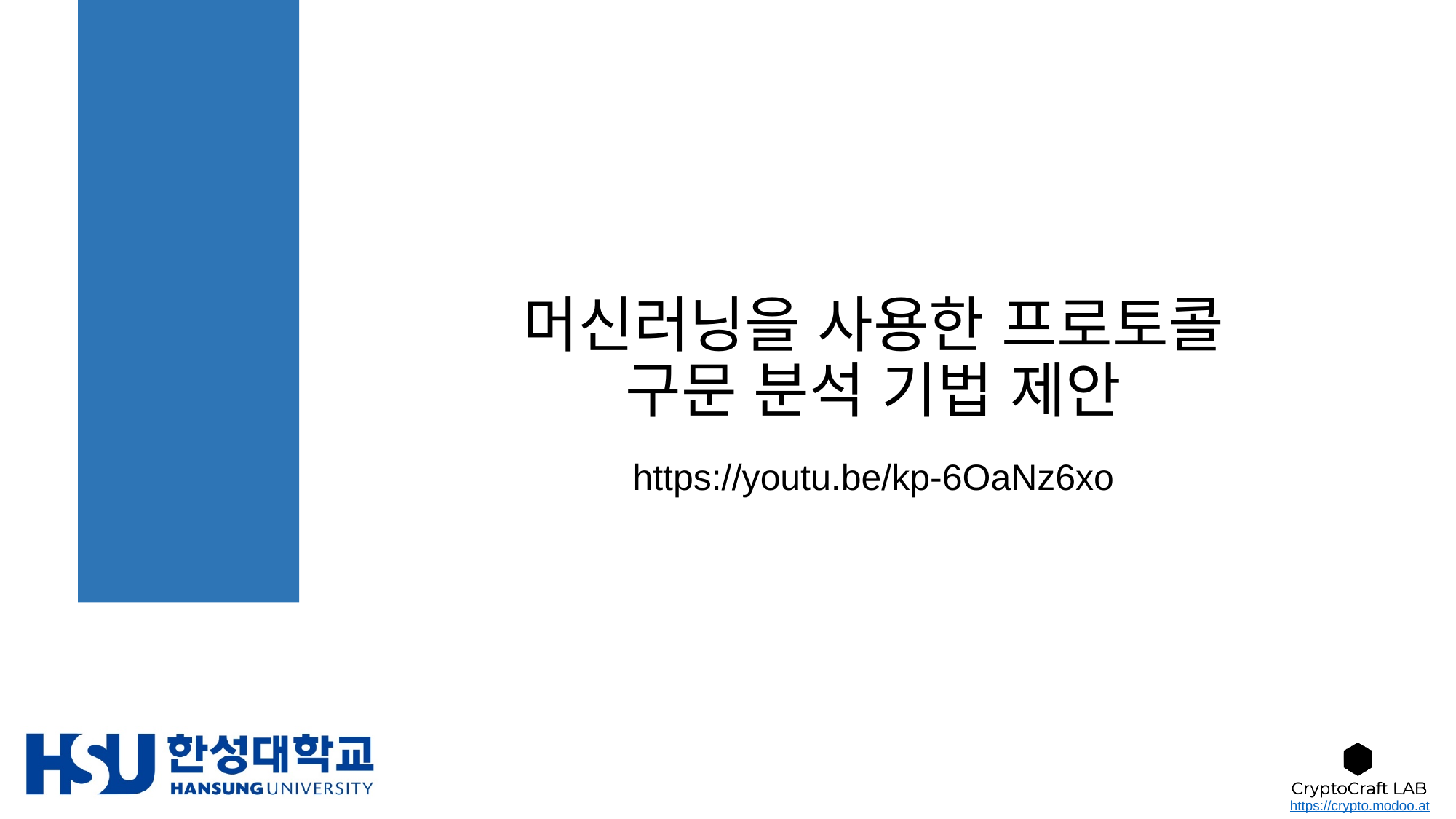

# 머신러닝을 사용한 프로토콜 구문 분석 기법 제안
https://youtu.be/kp-6OaNz6xo